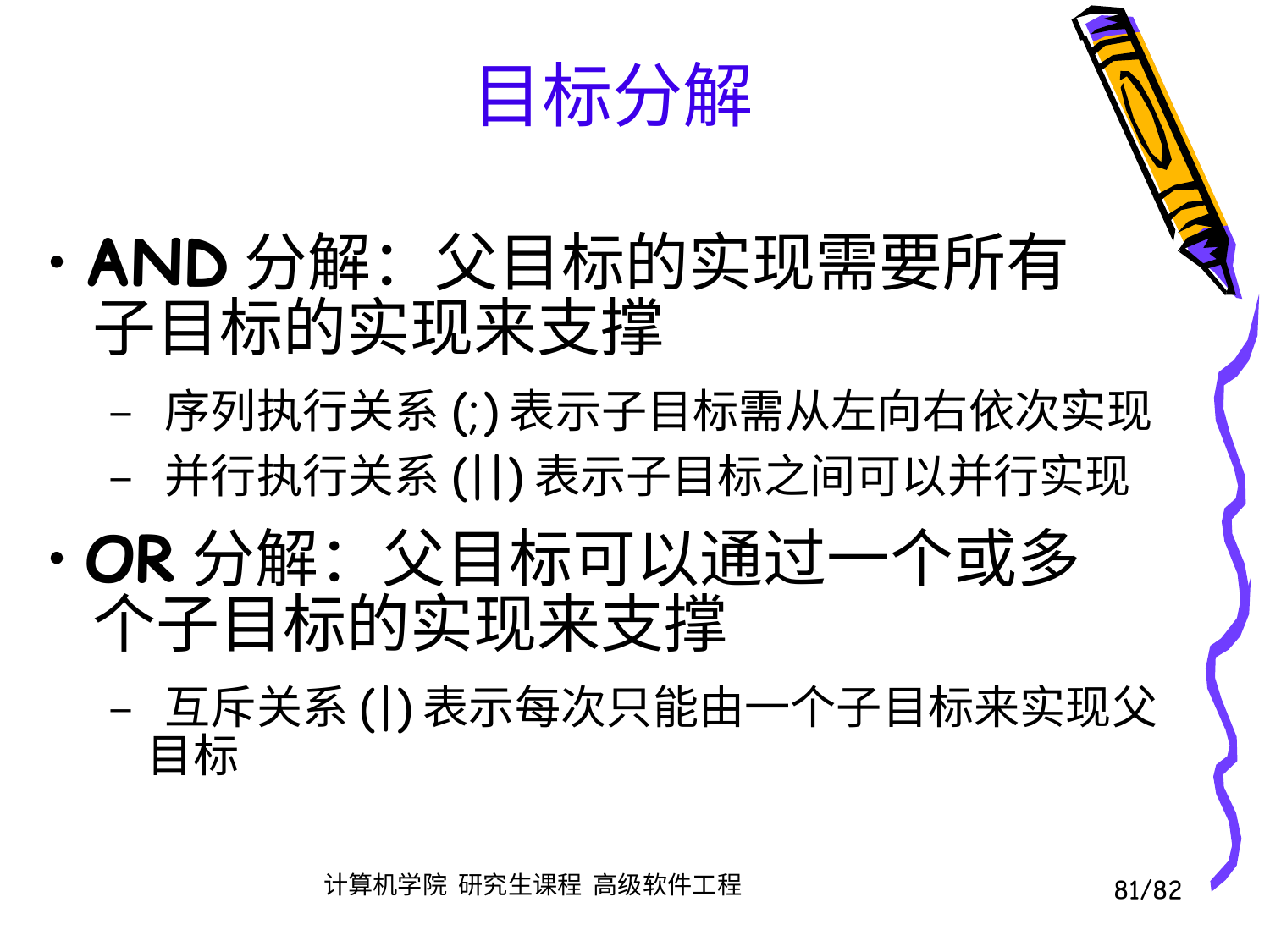

目标分解

• AND分解：父目标的实现需要所有
	子目标的实现来支撑
		–  序列执行关系(;)表示子目标需从左向右依次实现
		–  并行执行关系(||)表示子目标之间可以并行实现
• OR分解：父目标可以通过一个或多
	个子目标的实现来支撑
		–  互斥关系(|)表示每次只能由一个子目标来实现父
			目标

81/82
计算机学院  研究生课程  高级软件工程